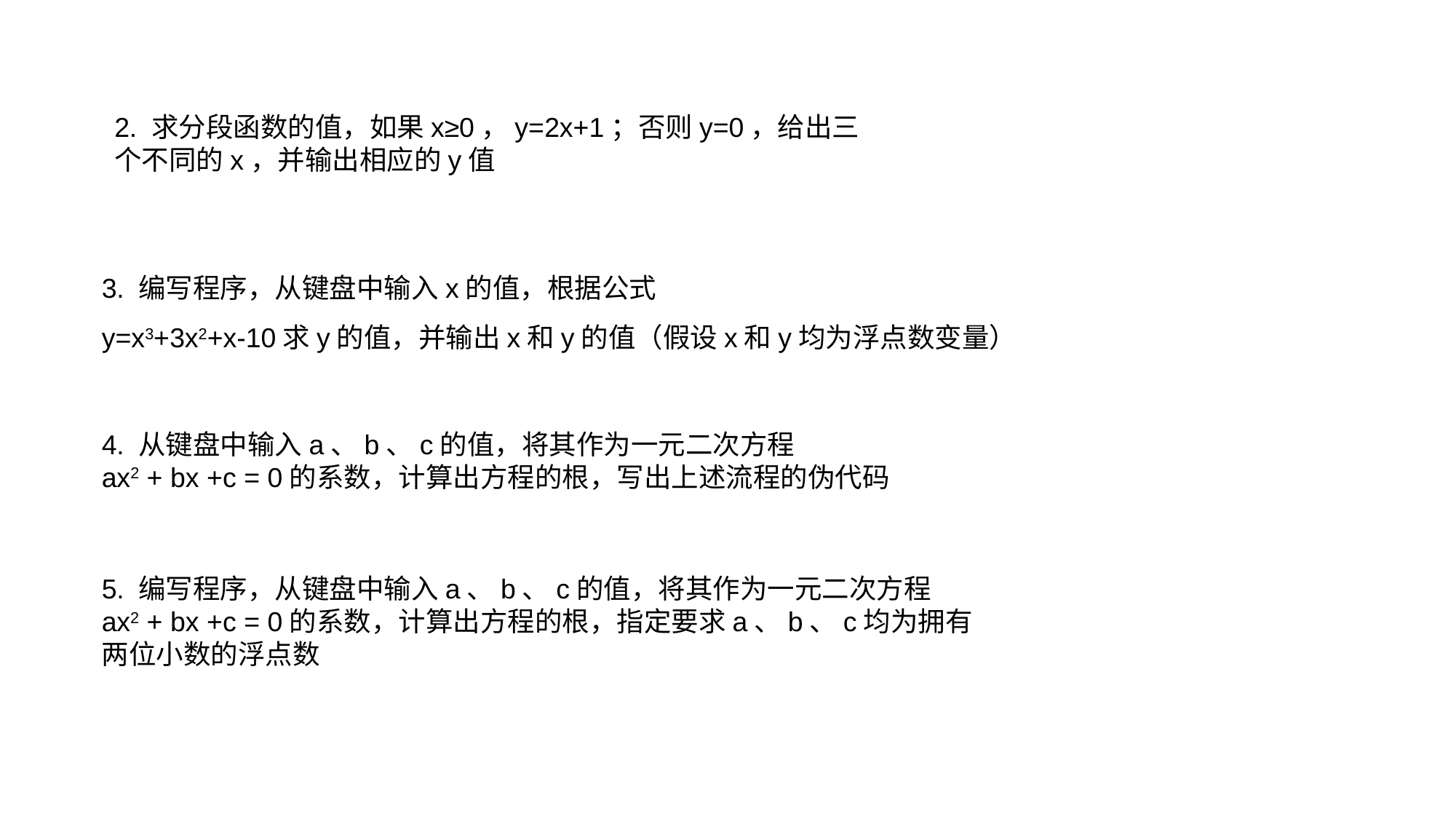

2. 求分段函数的值，如果x≥0，y=2x+1；否则y=0，给出三个不同的x，并输出相应的y值
3. 编写程序，从键盘中输入x的值，根据公式
y=x3+3x2+x-10求y的值，并输出x和y的值（假设x和y均为浮点数变量）
4. 从键盘中输入a、b、c的值，将其作为一元二次方程
ax2 + bx +c = 0的系数，计算出方程的根，写出上述流程的伪代码
5. 编写程序，从键盘中输入a、b、c的值，将其作为一元二次方程
ax2 + bx +c = 0的系数，计算出方程的根，指定要求a、b、c均为拥有两位小数的浮点数